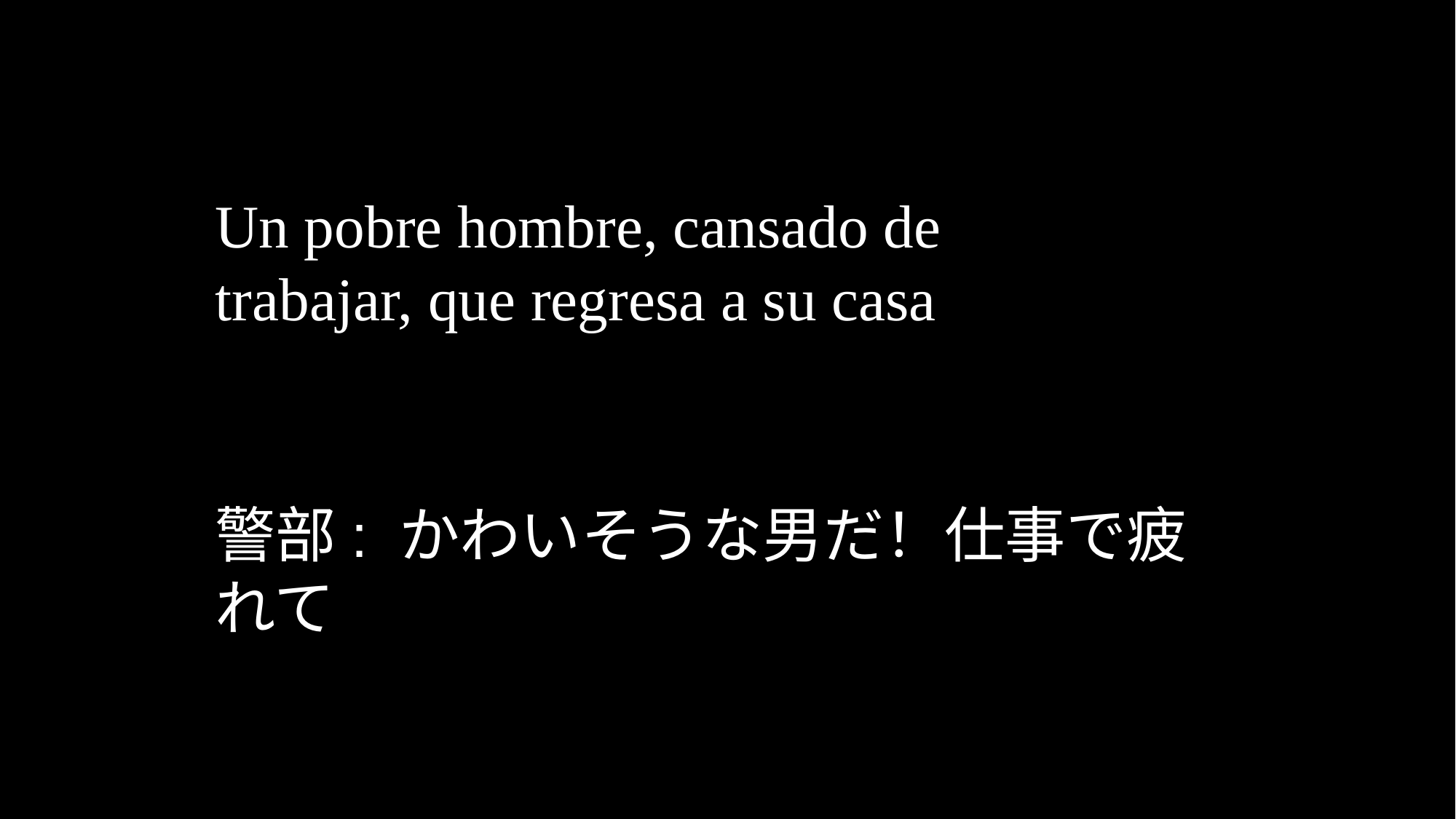

Un pobre hombre, cansado de trabajar, que regresa a su casa

警部: かわいそうな男だ！仕事で疲れて